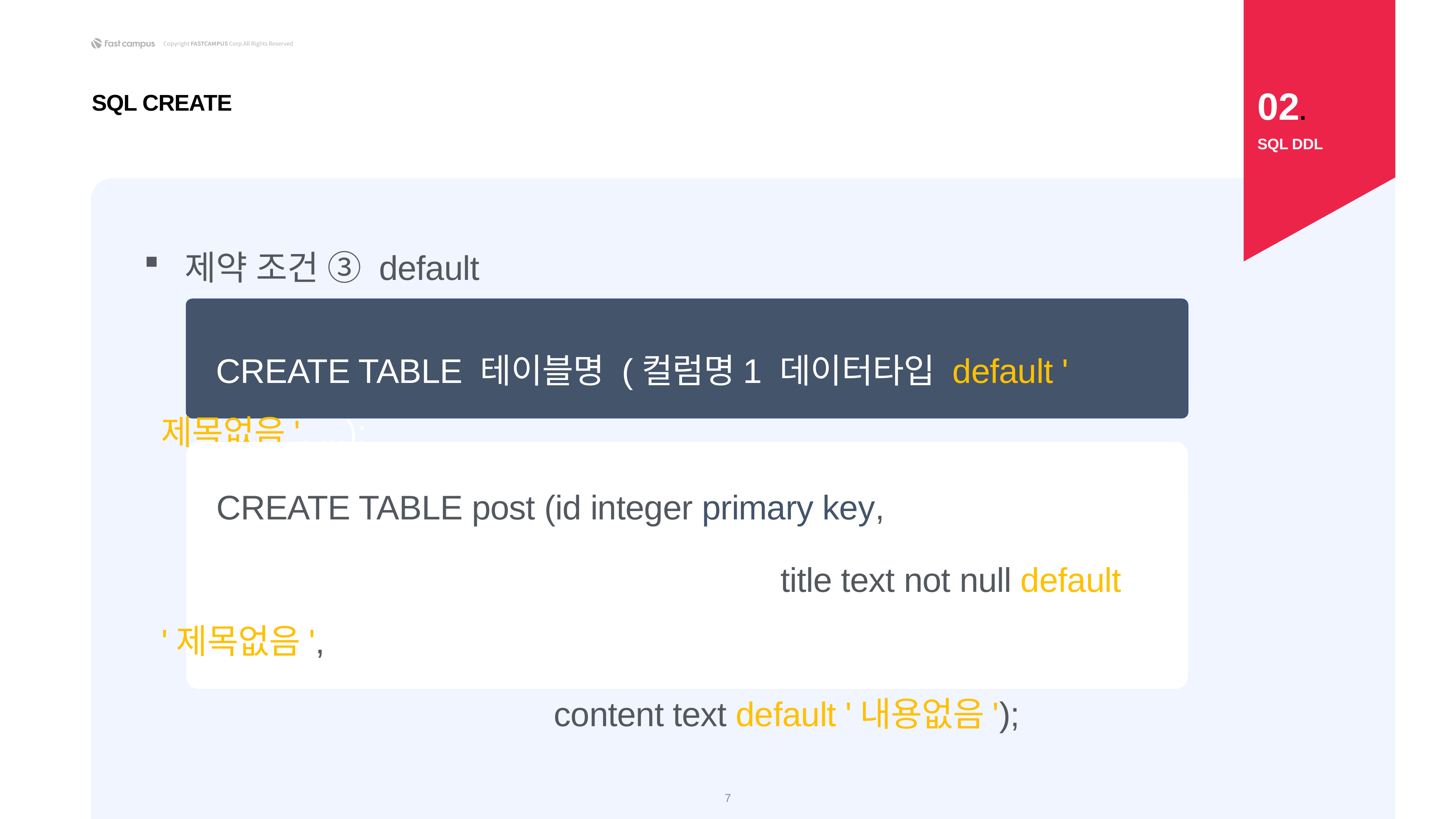

02.
SQL CREATE
SQL DDL
제약 조건 ③ default

      CREATE TABLE 테이블명 (컬럼명1 데이터타입 default '제목없음', ...);

      CREATE TABLE post (id integer primary key,
											  title text not null default '제목없음',
                                           content text default '내용없음');
7